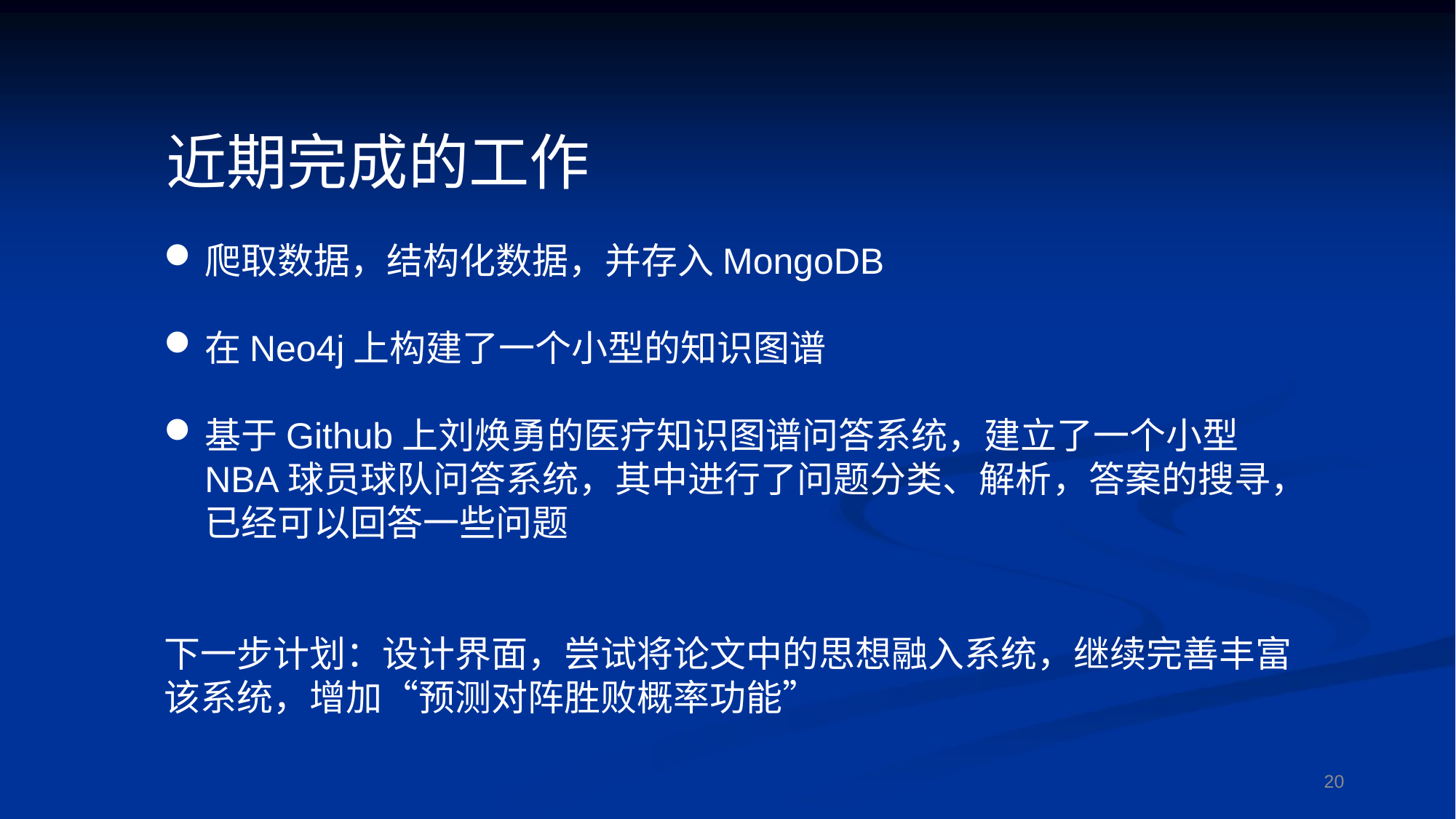

近期完成的工作
爬取数据，结构化数据，并存入MongoDB

在Neo4j上构建了一个小型的知识图谱

基于Github上刘焕勇的医疗知识图谱问答系统，建立了一个小型NBA球员球队问答系统，其中进行了问题分类、解析，答案的搜寻，已经可以回答一些问题

下一步计划：设计界面，尝试将论文中的思想融入系统，继续完善丰富该系统，增加“预测对阵胜败概率功能”
20